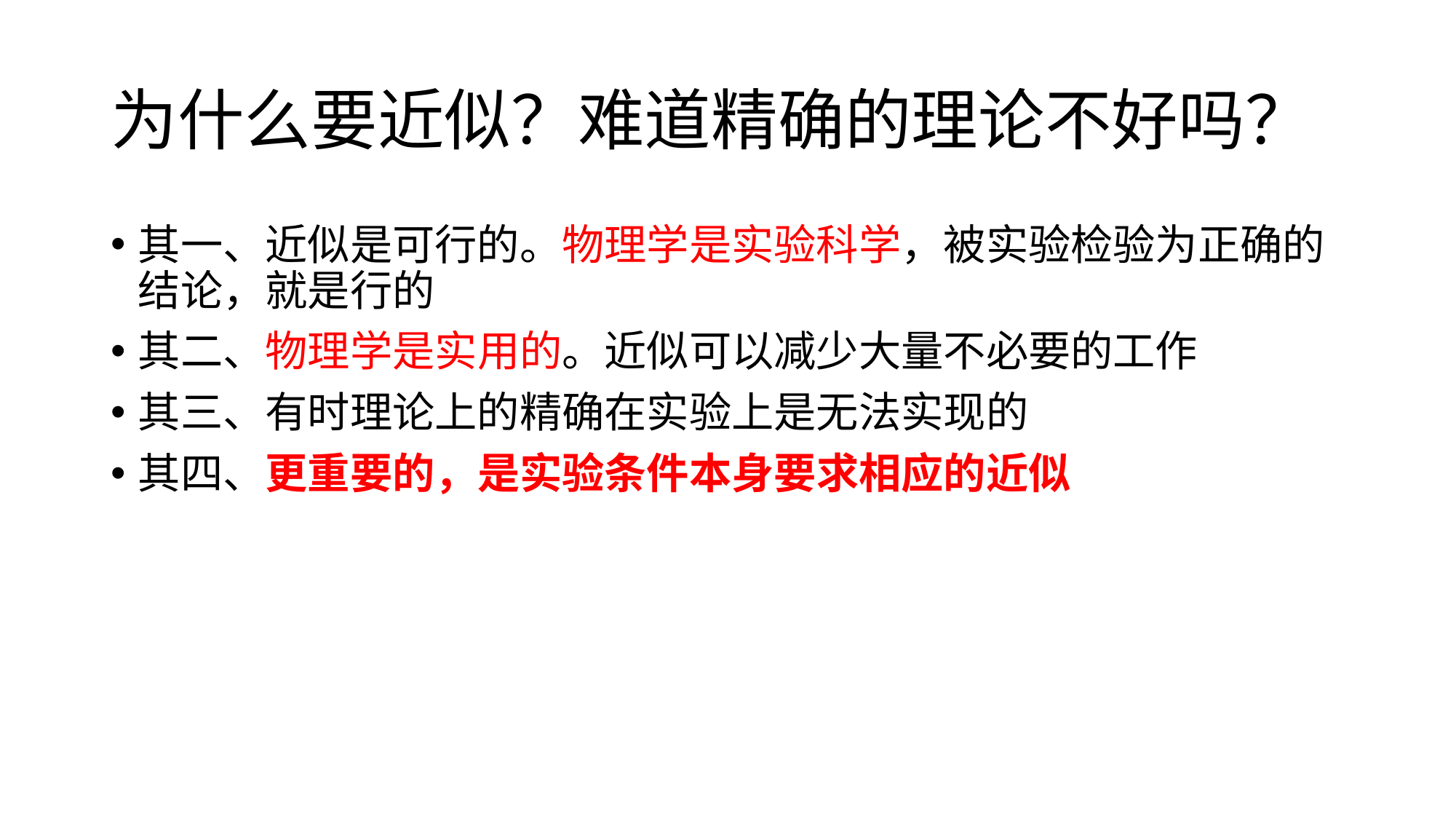

# 为什么要近似？难道精确的理论不好吗？
其一、近似是可行的。物理学是实验科学，被实验检验为正确的结论，就是行的
其二、物理学是实用的。近似可以减少大量不必要的工作
其三、有时理论上的精确在实验上是无法实现的
其四、更重要的，是实验条件本身要求相应的近似